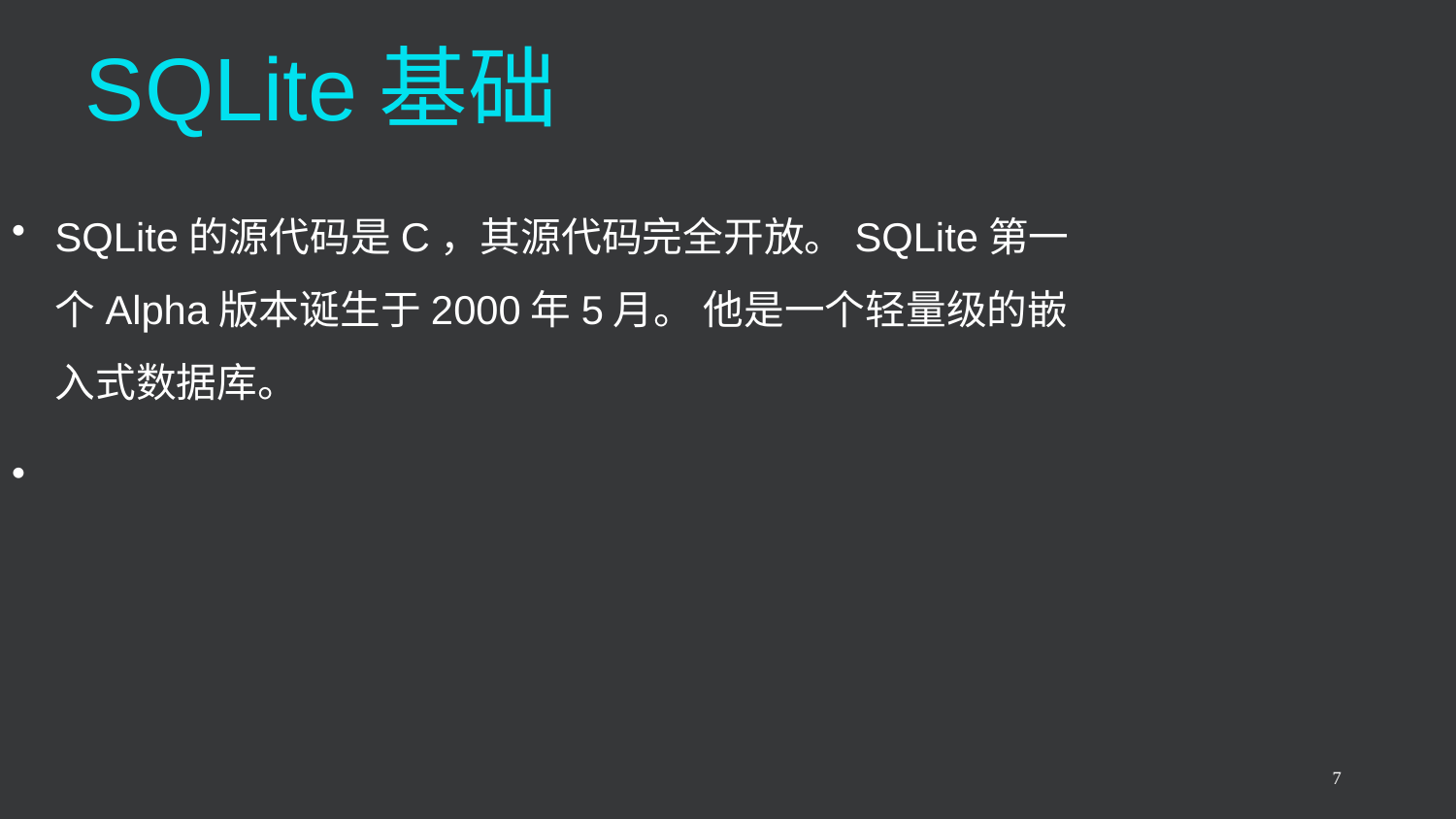

# SQLite基础
SQLite的源代码是C，其源代码完全开放。SQLite第一个Alpha版本诞生于2000年5月。 他是一个轻量级的嵌入式数据库。

7